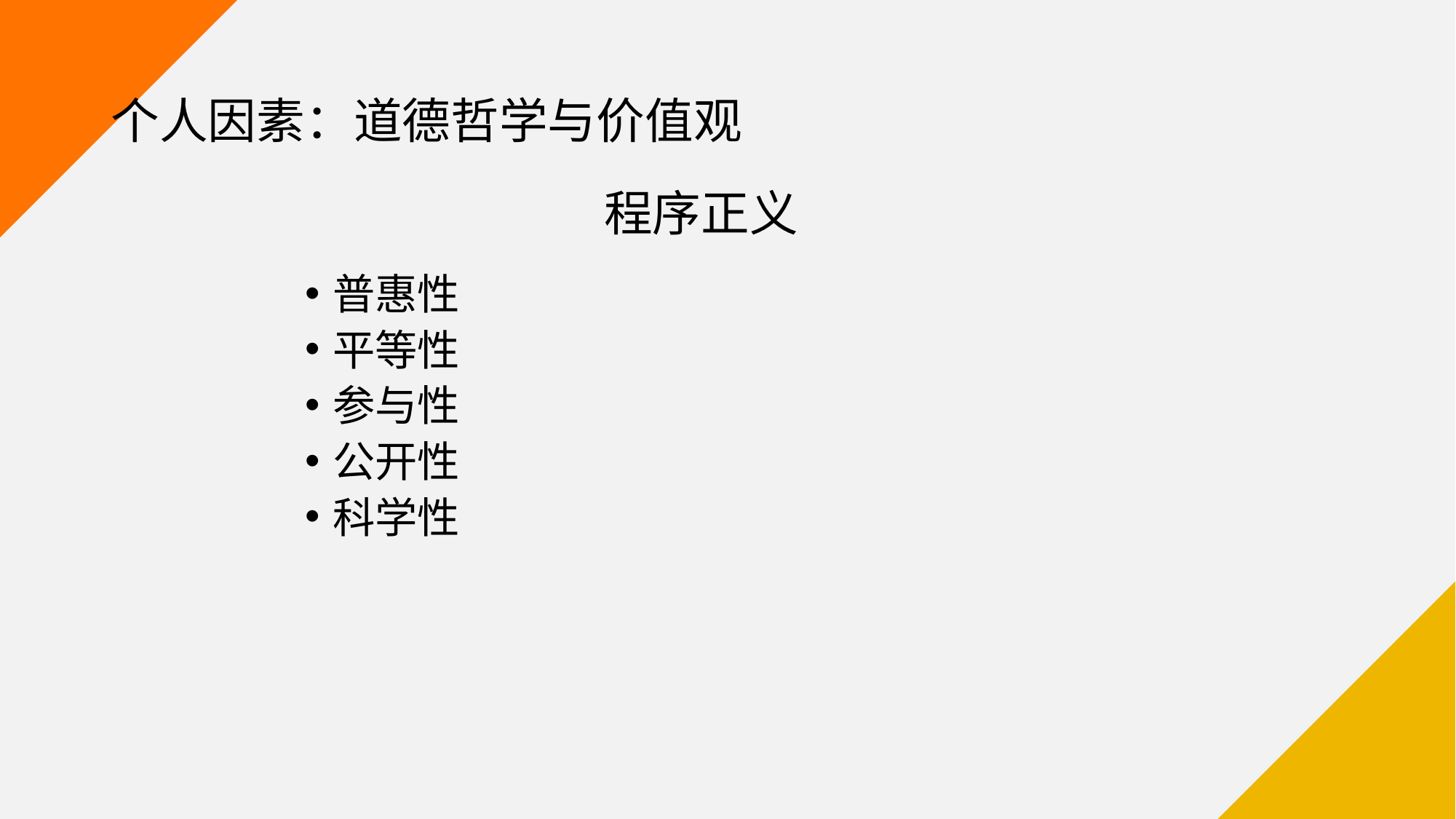

# 个人因素：道德哲学与价值观
程序正义
普惠性
平等性
参与性
公开性
科学性